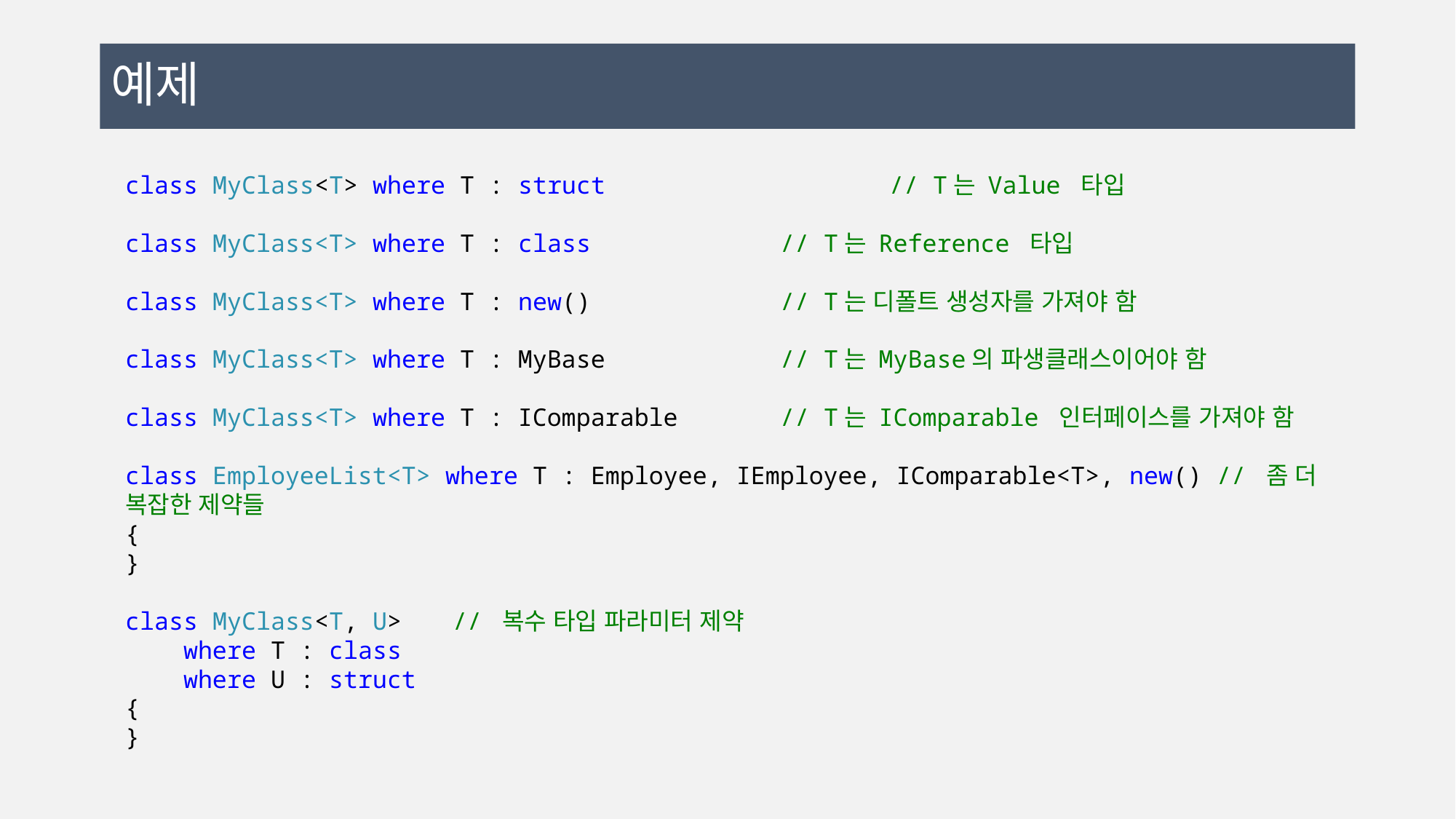

# 예제

class MyClass<T> where T : struct     		// T는 Value 타입

class MyClass<T> where T : class		// T는 Reference 타입

class MyClass<T> where T : new()		// T는 디폴트 생성자를 가져야 함

class MyClass<T> where T : MyBase		// T는 MyBase의 파생클래스이어야 함

class MyClass<T> where T : IComparable	// T는 IComparable 인터페이스를 가져야 함

class EmployeeList<T> where T : Employee, IEmployee, IComparable<T>, new() // 좀 더 복잡한 제약들
{
}

class MyClass<T, U>	// 복수 타입 파라미터 제약
    where T : class
    where U : struct
{
}